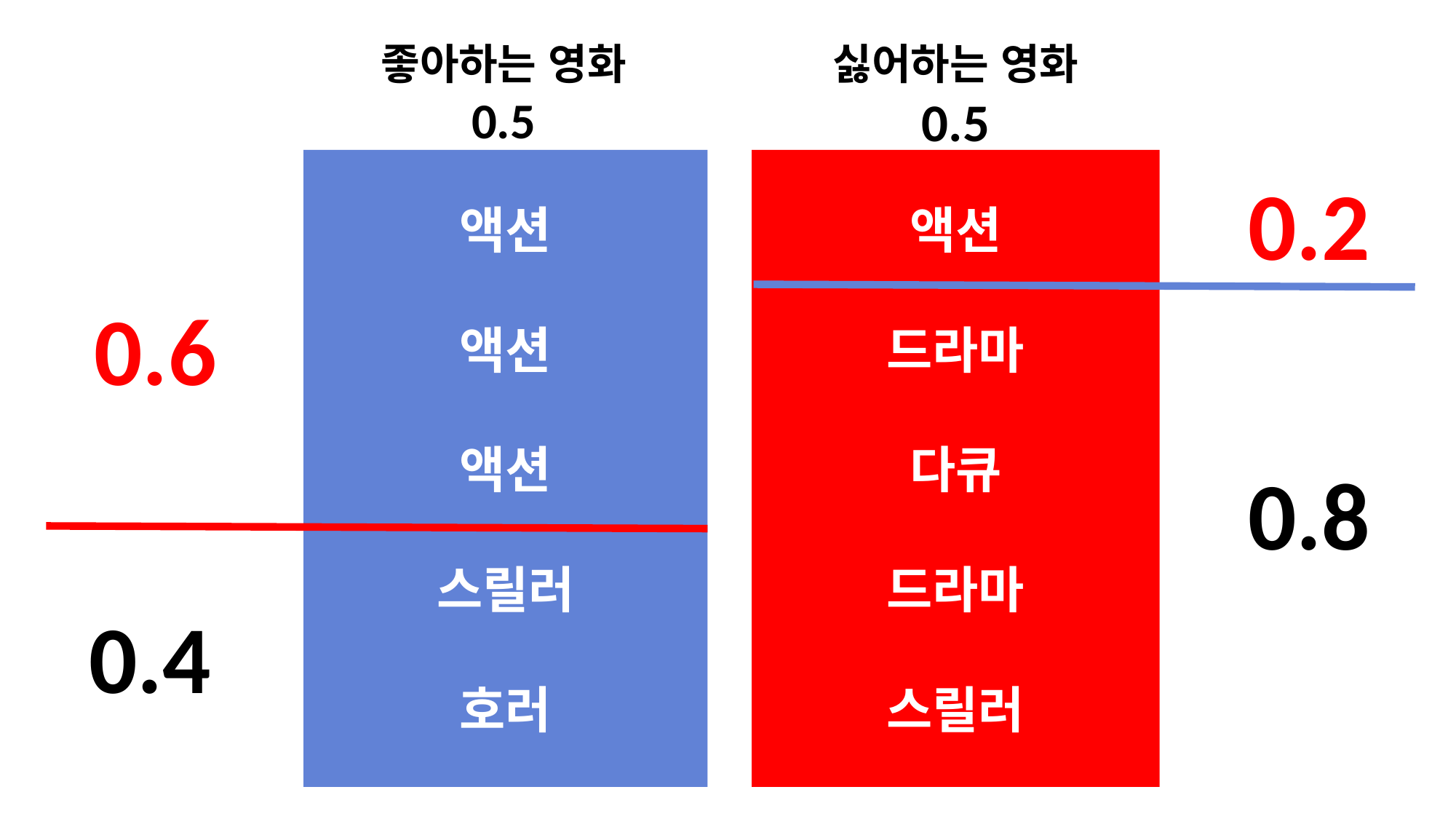

좋아하는 영화
0.5
액션

액션

액션

스릴러

호러
싫어하는 영화
0.5
액션

드라마

다큐

드라마

스릴러
0.2
0.6
0.8
0.4